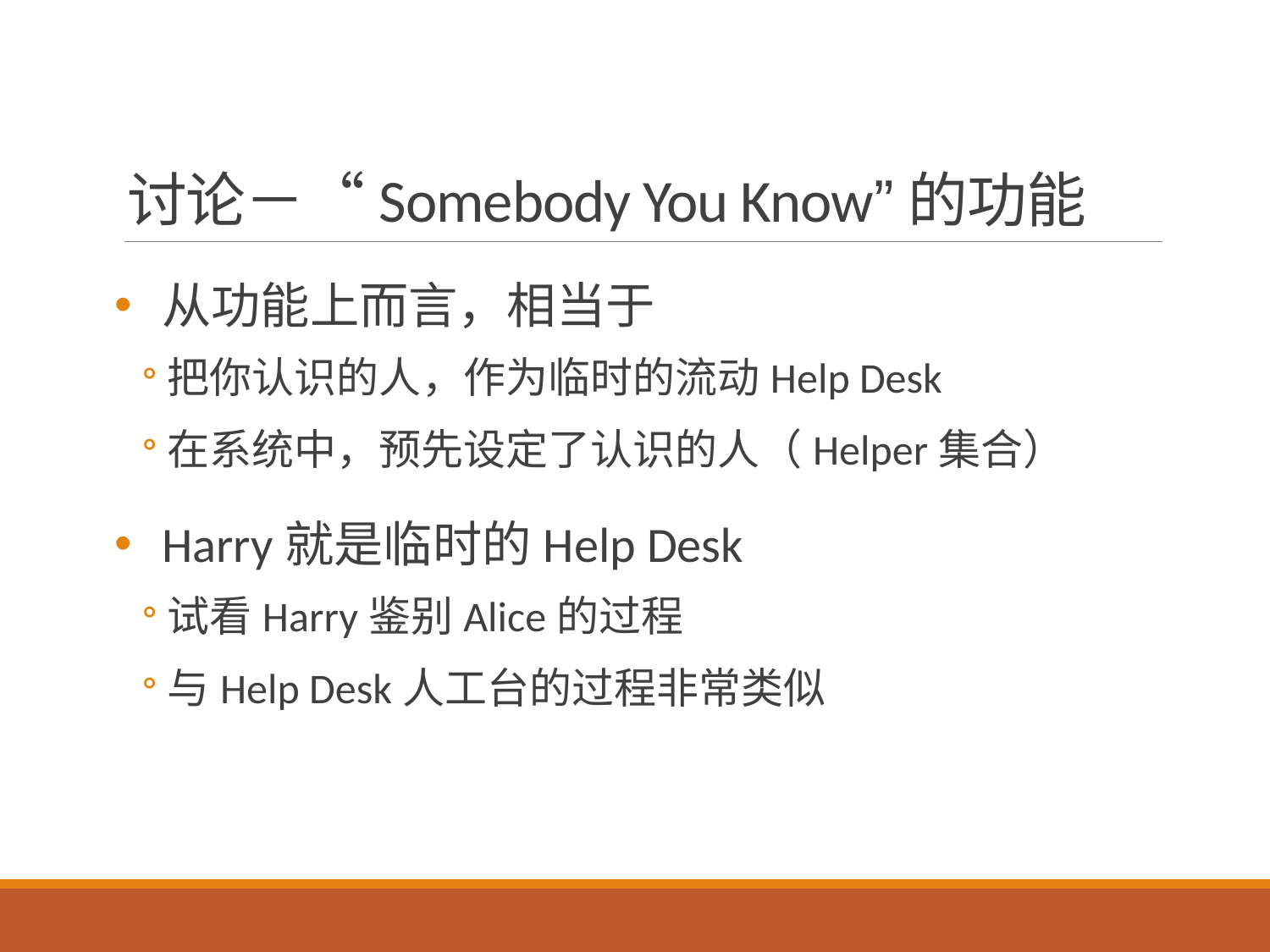

# 讨论－“Somebody You Know”的功能
从功能上而言，相当于
把你认识的人，作为临时的流动Help Desk
在系统中，预先设定了认识的人（Helper集合）
Harry就是临时的Help Desk
试看Harry鉴别Alice的过程
与Help Desk人工台的过程非常类似